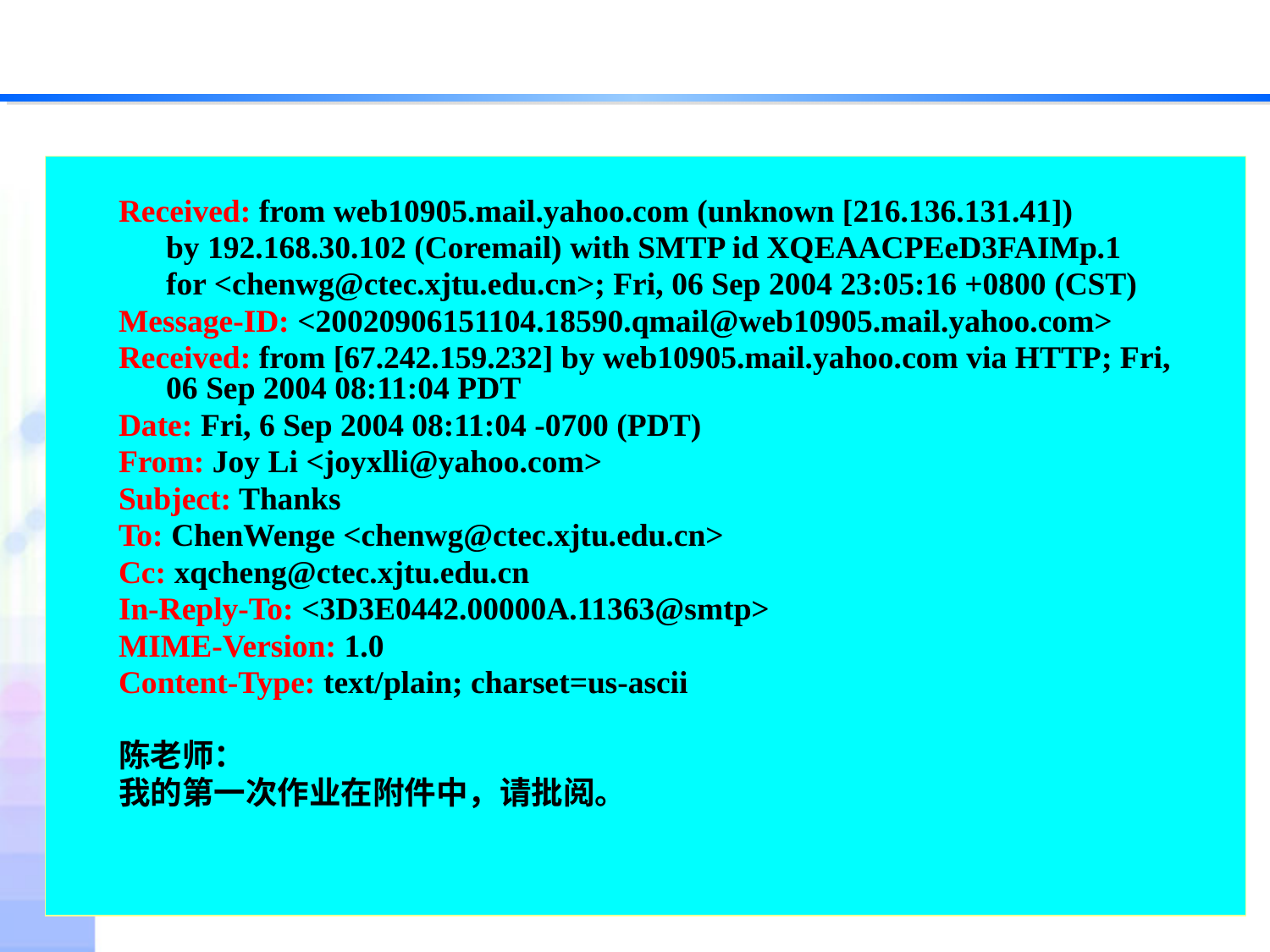

#

Received: from web10905.mail.yahoo.com (unknown [216.136.131.41])
	by 192.168.30.102 (Coremail) with SMTP id XQEAACPEeD3FAIMp.1
	for <chenwg@ctec.xjtu.edu.cn>; Fri, 06 Sep 2004 23:05:16 +0800 (CST)
Message-ID: <20020906151104.18590.qmail@web10905.mail.yahoo.com>
Received: from [67.242.159.232] by web10905.mail.yahoo.com via HTTP; Fri, 06 Sep 2004 08:11:04 PDT
Date: Fri, 6 Sep 2004 08:11:04 -0700 (PDT)
From: Joy Li <joyxlli@yahoo.com>
Subject: Thanks
To: ChenWenge <chenwg@ctec.xjtu.edu.cn>
Cc: xqcheng@ctec.xjtu.edu.cn
In-Reply-To: <3D3E0442.00000A.11363@smtp>
MIME-Version: 1.0
Content-Type: text/plain; charset=us-ascii

陈老师：
我的第一次作业在附件中，请批阅。